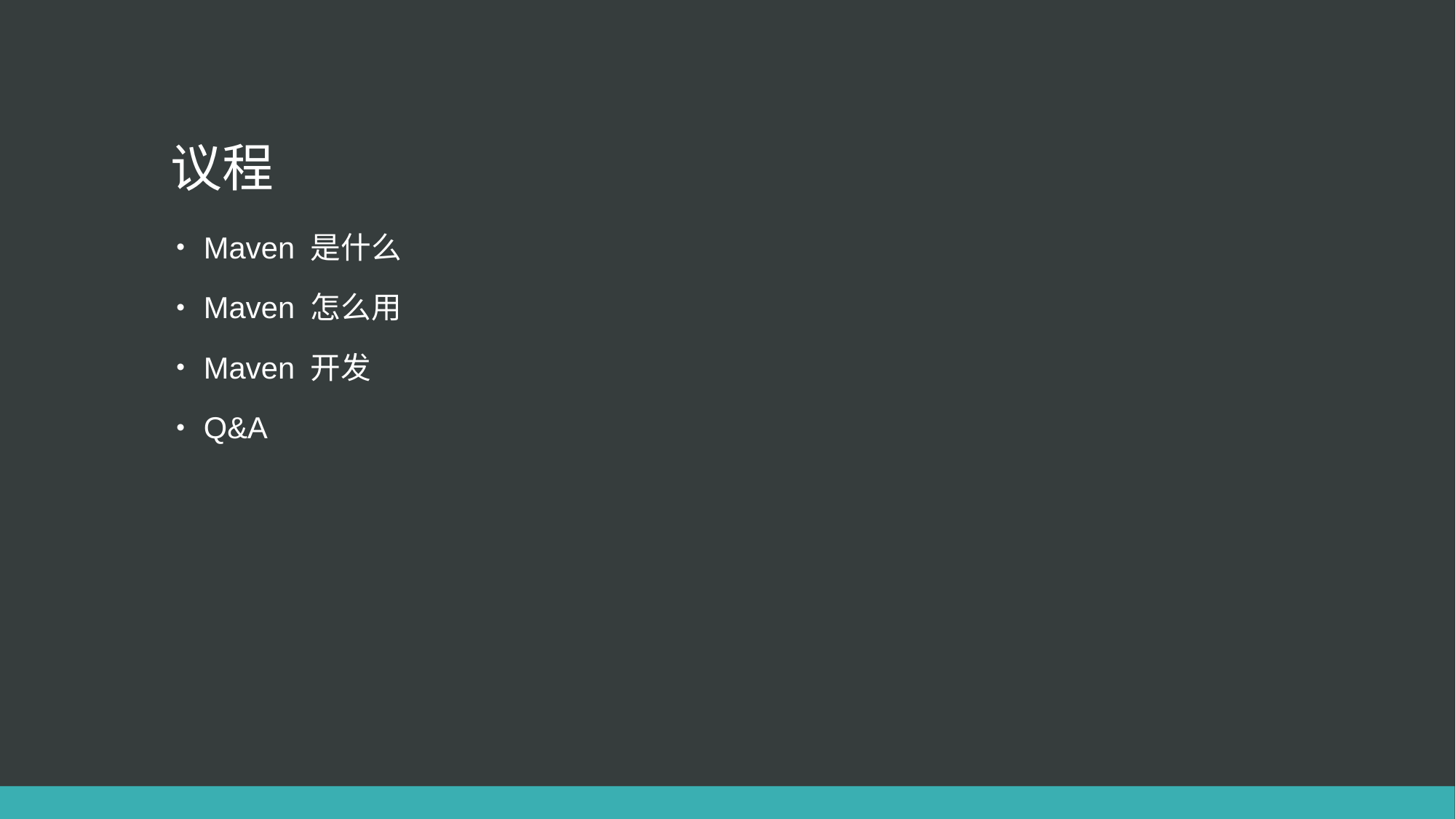

# 议程
Maven 是什么
Maven 怎么用
Maven 开发
Q&A